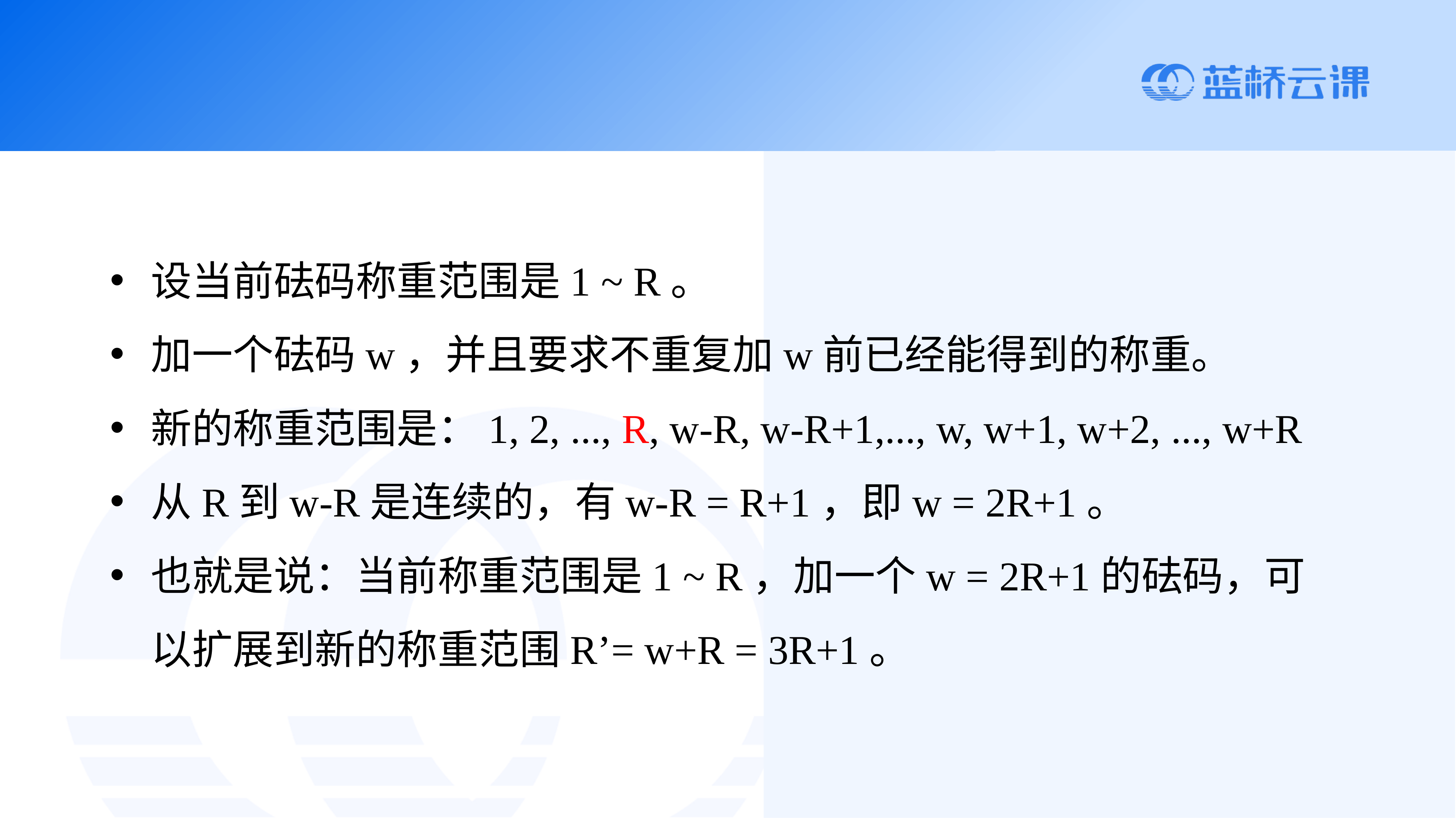

设当前砝码称重范围是1 ~ R。
加一个砝码w，并且要求不重复加w前已经能得到的称重。
新的称重范围是：1, 2, ..., R, w-R, w-R+1,..., w, w+1, w+2, ..., w+R
从R到w-R是连续的，有w-R = R+1，即w = 2R+1。
也就是说：当前称重范围是1 ~ R，加一个w = 2R+1的砝码，可以扩展到新的称重范围R’= w+R = 3R+1。